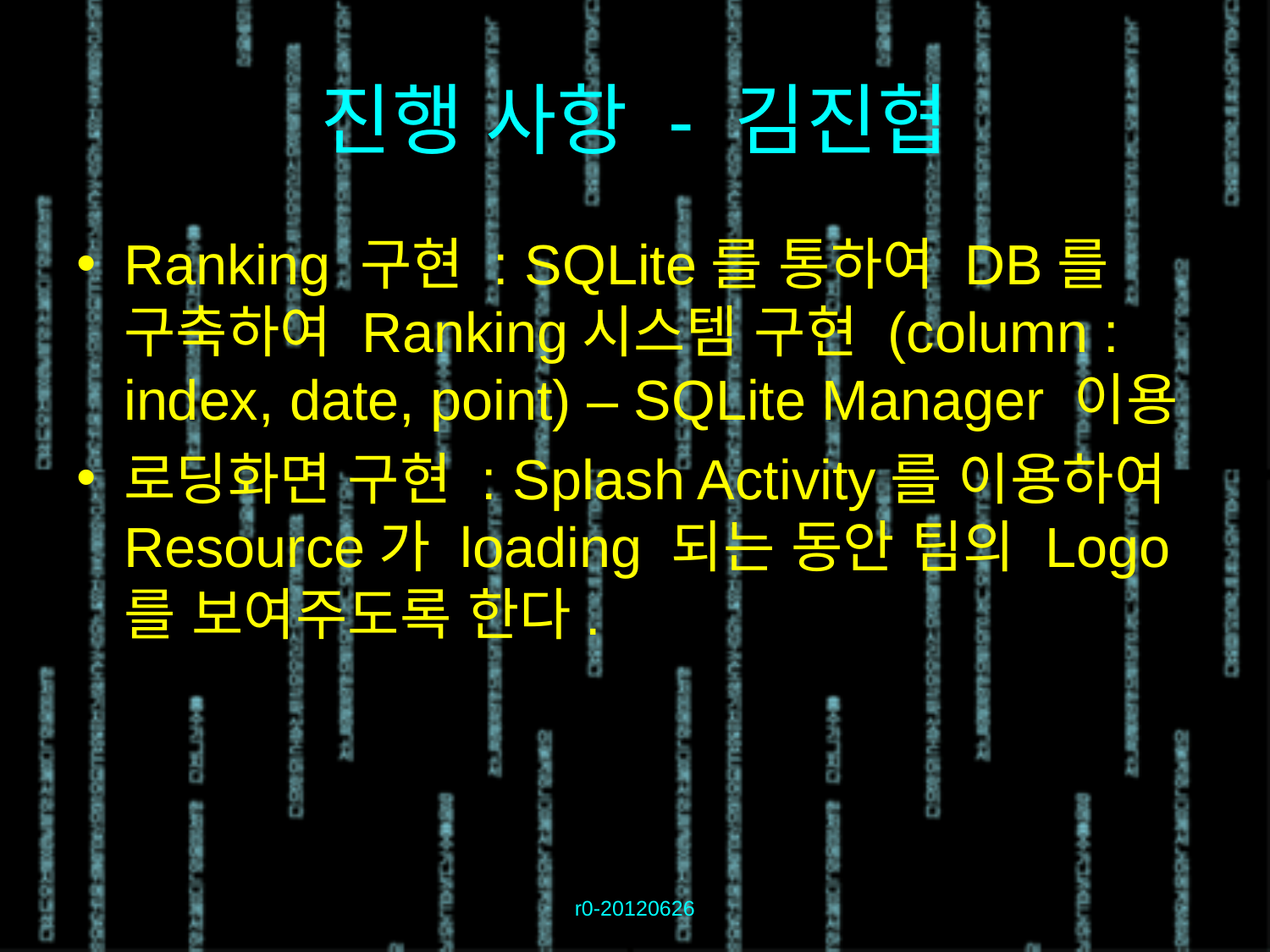

# 진행 사항 - 김진협
Ranking 구현 : SQLite를 통하여 DB를 구축하여 Ranking시스템 구현 (column : index, date, point) – SQLite Manager 이용
로딩화면 구현 : Splash Activity를 이용하여 Resource가 loading 되는 동안 팀의 Logo를 보여주도록 한다.
r0-20120626